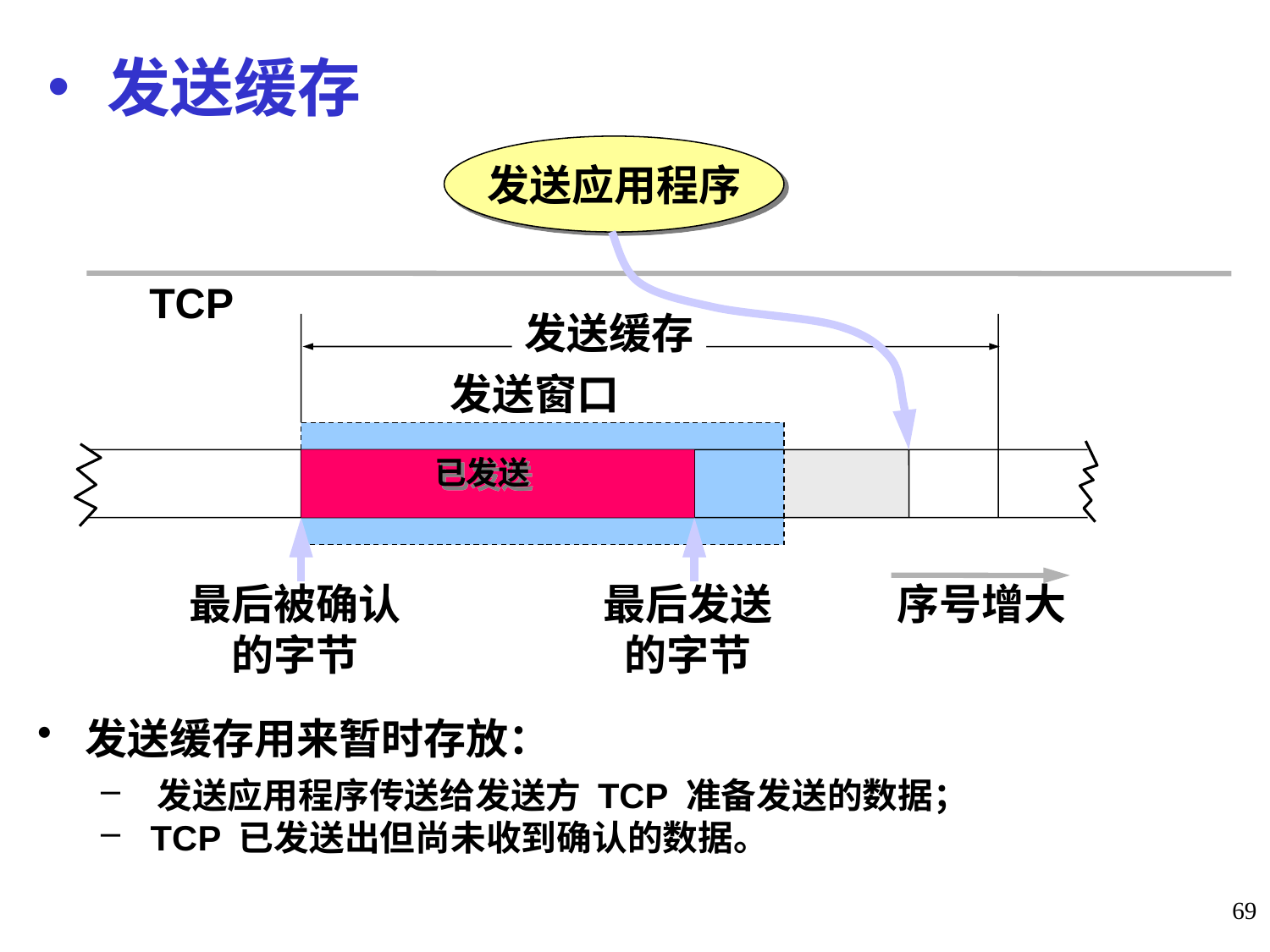

# 发送缓存
发送应用程序

TCP

发送缓存

发送窗口

已发送

最后被确认
的字节
最后发送
的字节
序号增大

发送缓存用来暂时存放：
 发送应用程序传送给发送方 TCP 准备发送的数据；
 TCP 已发送出但尚未收到确认的数据。
69